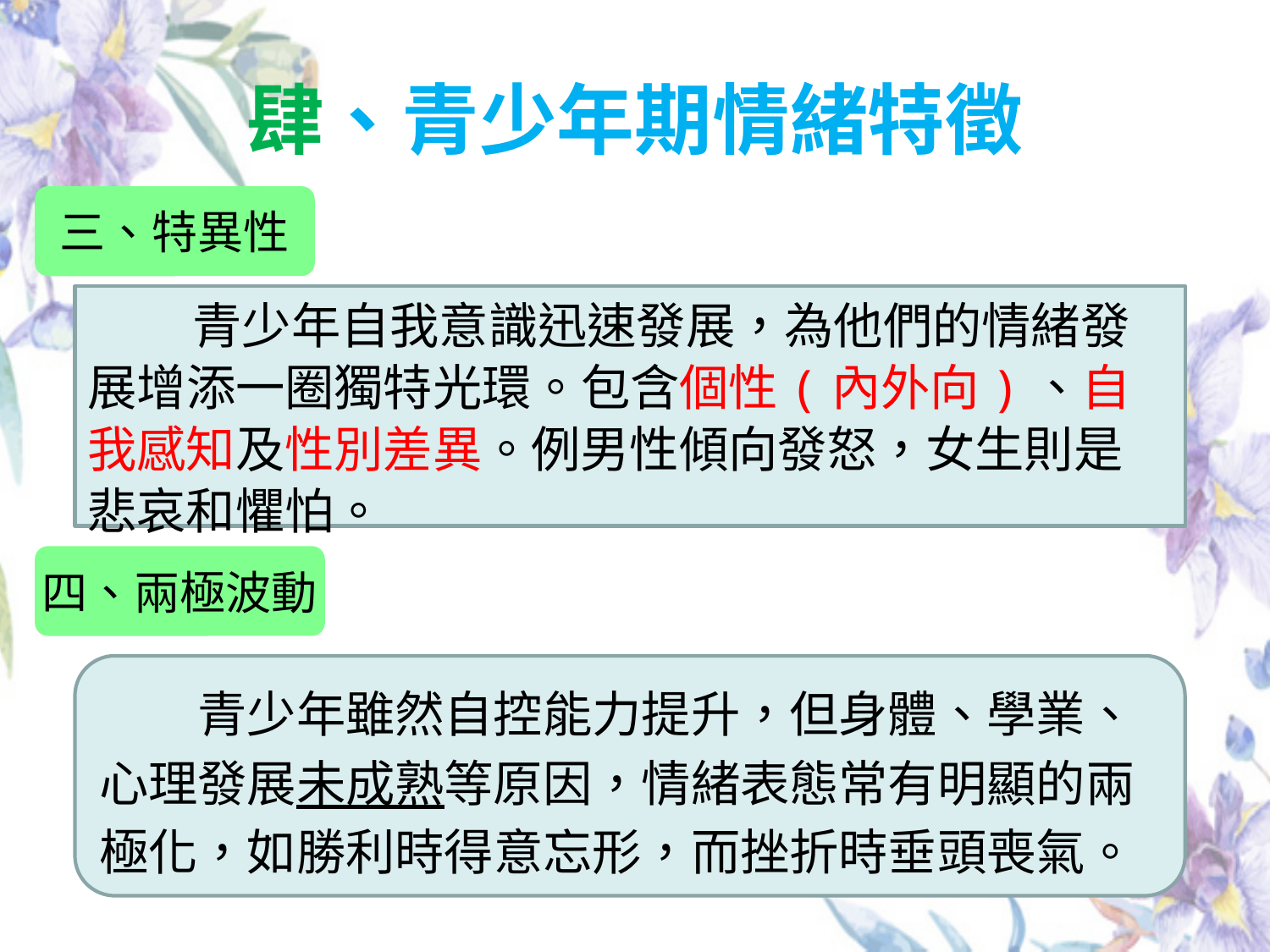

# 肆、青少年期情緒特徵
三、特異性
   　 青少年自我意識迅速發展，為他們的情緒發展增添一圈獨特光環。包含個性(內外向)、自我感知及性別差異。例男性傾向發怒，女生則是悲哀和懼怕。
四、兩極波動
　　青少年雖然自控能力提升，但身體、學業、心理發展未成熟等原因，情緒表態常有明顯的兩極化，如勝利時得意忘形，而挫折時垂頭喪氣。